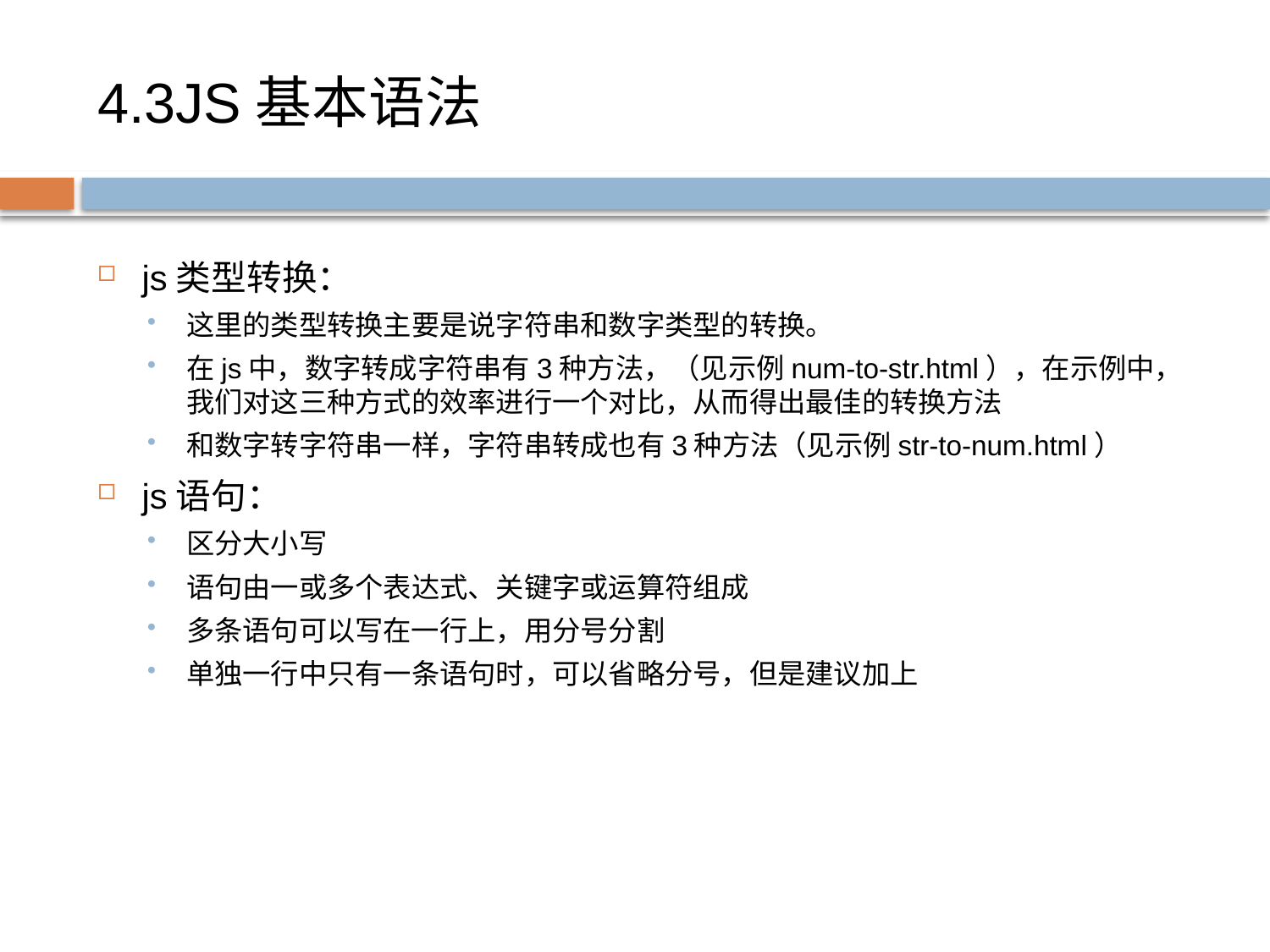

# 4.3JS基本语法
js类型转换：
这里的类型转换主要是说字符串和数字类型的转换。
在js中，数字转成字符串有3种方法，（见示例num-to-str.html），在示例中，我们对这三种方式的效率进行一个对比，从而得出最佳的转换方法
和数字转字符串一样，字符串转成也有3种方法（见示例str-to-num.html）
js语句：
区分大小写
语句由一或多个表达式、关键字或运算符组成
多条语句可以写在一行上，用分号分割
单独一行中只有一条语句时，可以省略分号，但是建议加上